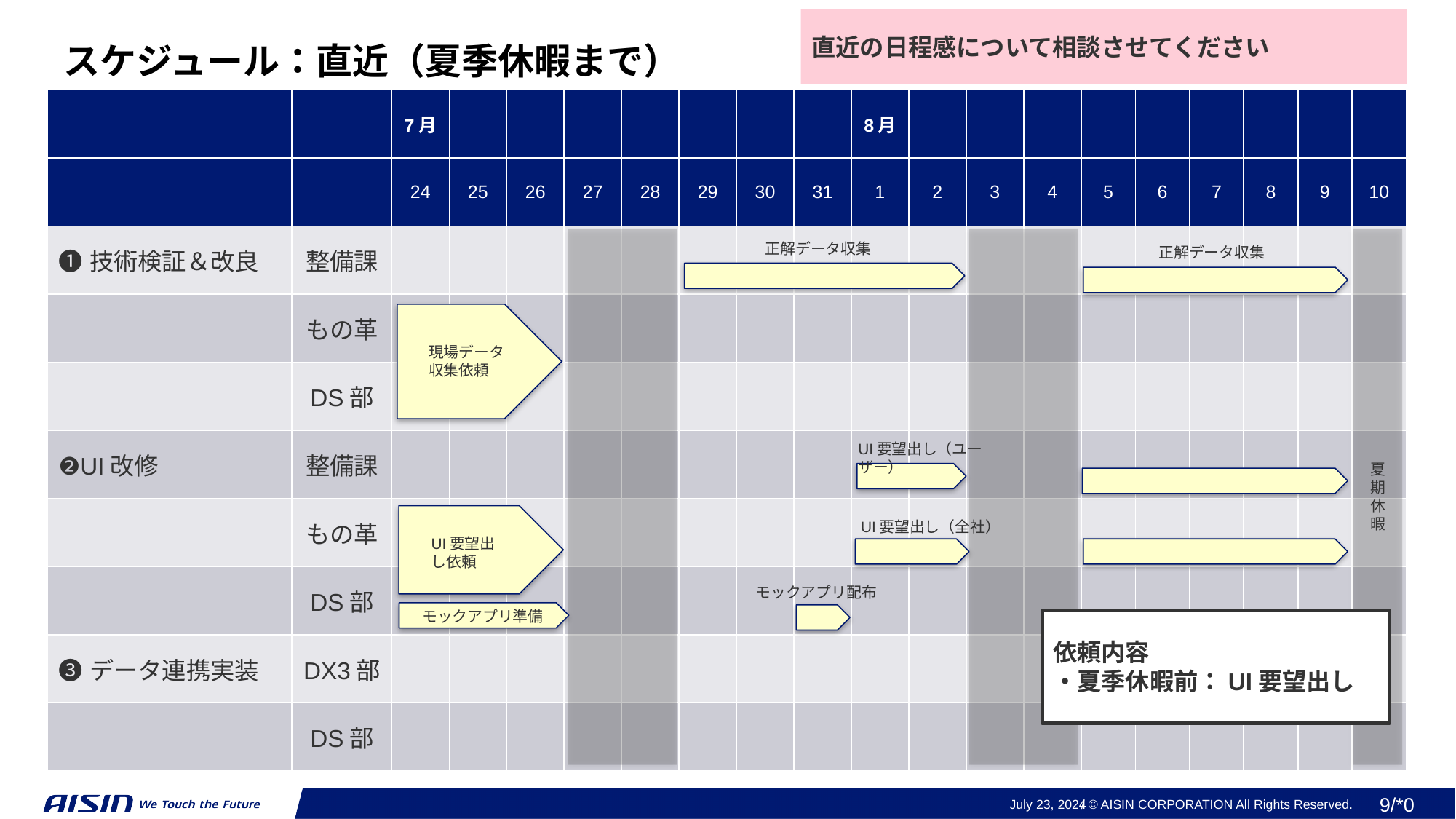

直近の日程感について相談させてください
スケジュール：直近（夏季休暇まで）
|  |  | 7月 |  |  |  |  |  |  |  | 8月 |  |  |  |  |  |  |  |  |  |
| --- | --- | --- | --- | --- | --- | --- | --- | --- | --- | --- | --- | --- | --- | --- | --- | --- | --- | --- | --- |
|  |  | 24 | 25 | 26 | 27 | 28 | 29 | 30 | 31 | 1 | 2 | 3 | 4 | 5 | 6 | 7 | 8 | 9 | 10 |
| ❶技術検証＆改良 | 整備課 |  |  |  |  |  |  |  |  |  |  |  |  |  |  |  |  |  |  |
|  | もの革 |  |  |  |  |  |  |  |  |  |  |  |  |  |  |  |  |  |  |
|  | DS部 |  |  |  |  |  |  |  |  |  |  |  |  |  |  |  |  |  |  |
| ❷UI改修 | 整備課 |  |  |  |  |  |  |  |  |  |  |  |  |  |  |  |  |  |  |
|  | もの革 |  |  |  |  |  |  |  |  |  |  |  |  |  |  |  |  |  |  |
|  | DS部 |  |  |  |  |  |  |  |  |  |  |  |  |  |  |  |  |  |  |
| ❸データ連携実装 | DX3部 |  |  |  |  |  |  |  |  |  |  |  |  |  |  |  |  |  |  |
|  | DS部 |  |  |  |  |  |  |  |  |  |  |  |  |  |  |  |  |  |  |

正解データ収集
正解データ収集

現場データ
収集依頼
UI要望出し（ユーザー）
夏
期
休
暇

UI要望出し（全社）
UI要望出し依頼

モックアプリ配布
モックアプリ準備

依頼内容
・夏季休暇前：UI要望出し
July 23, 2024